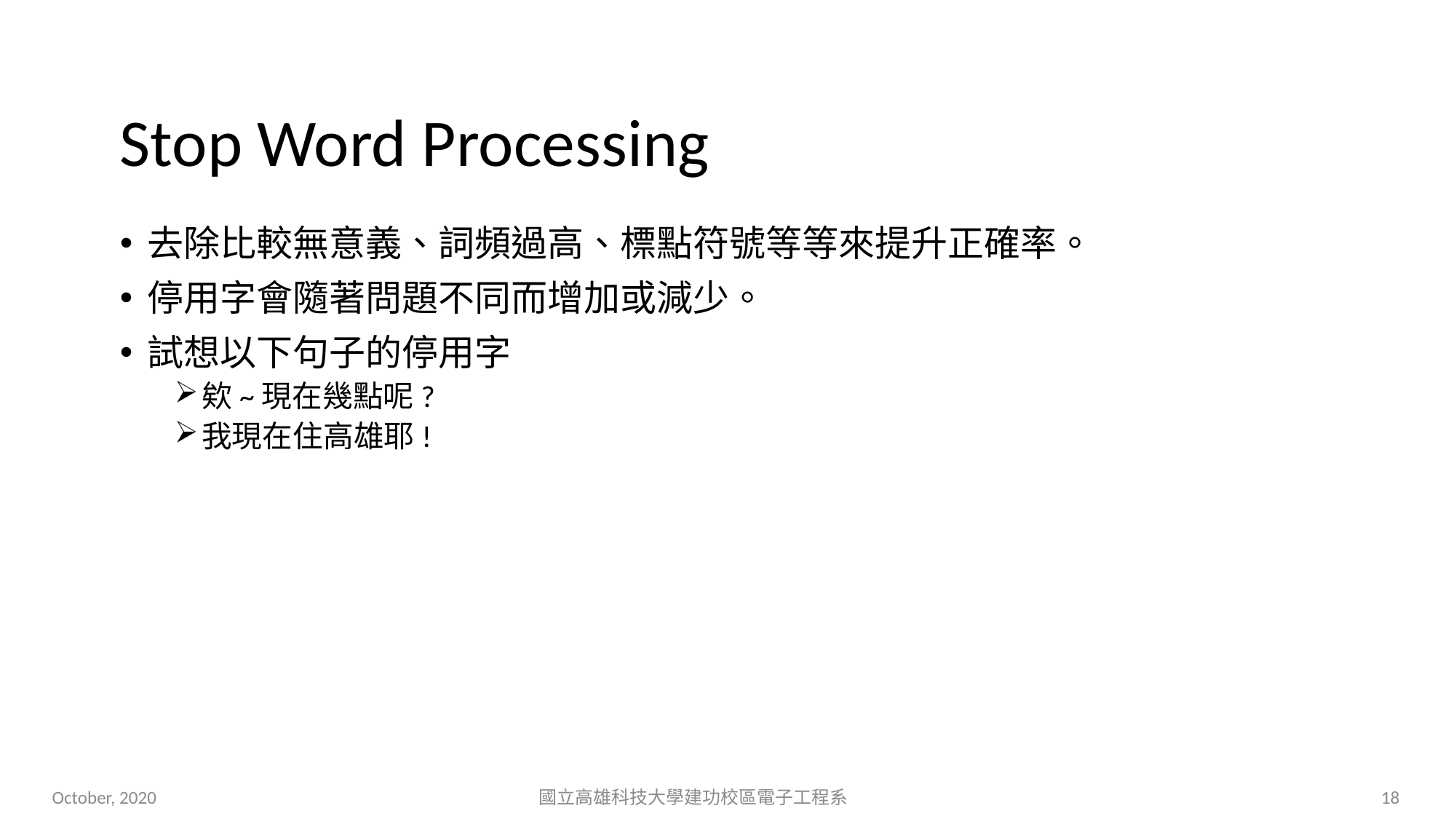

# Stop Word Processing
去除比較無意義、詞頻過高、標點符號等等來提升正確率。
停用字會隨著問題不同而增加或減少。
試想以下句子的停用字
欸~現在幾點呢?
我現在住高雄耶!
October, 2020
國立高雄科技大學建功校區電子工程系
18